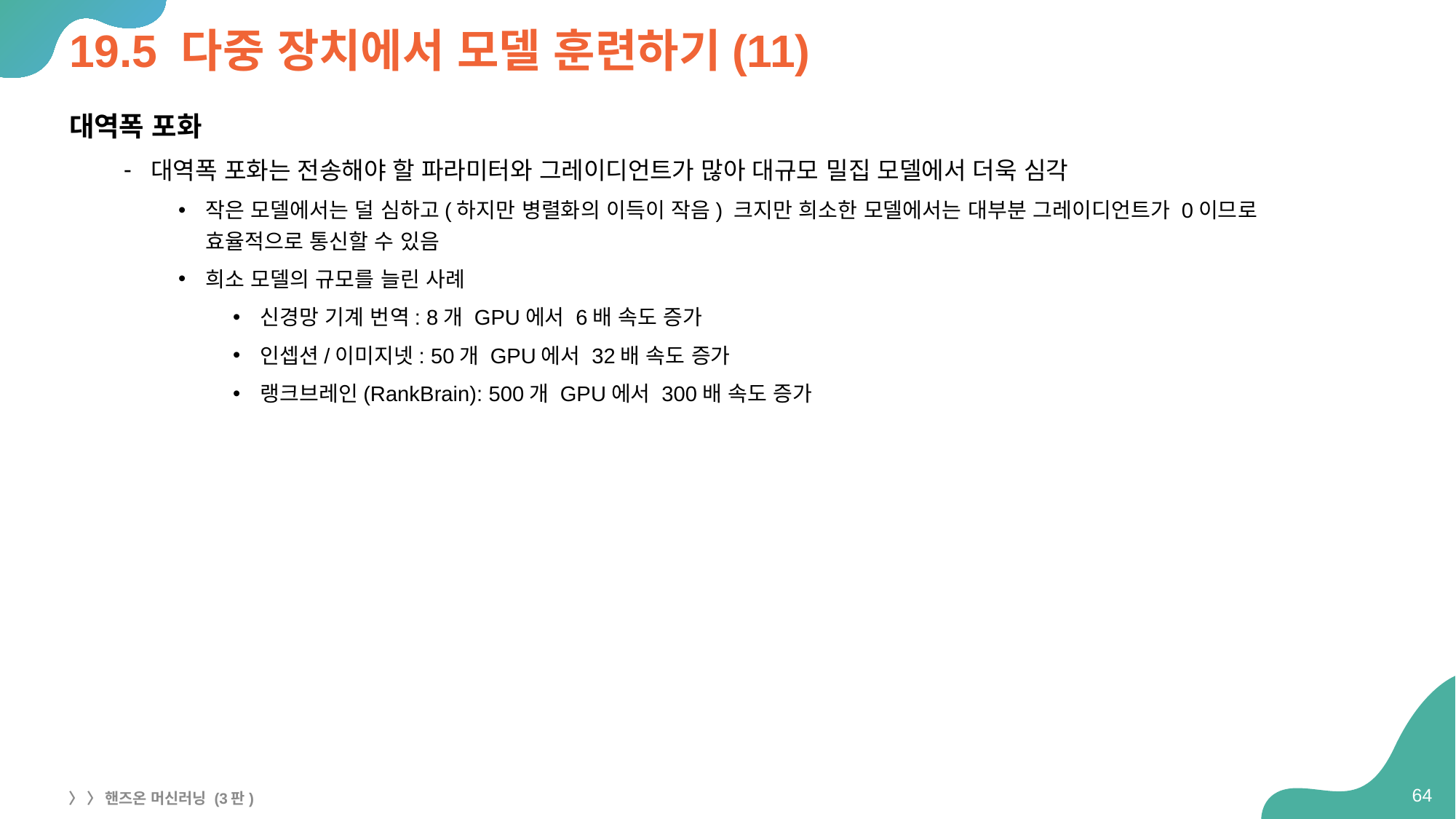

# 19.5 다중 장치에서 모델 훈련하기(11)
대역폭 포화
대역폭 포화는 전송해야 할 파라미터와 그레이디언트가 많아 대규모 밀집 모델에서 더욱 심각
작은 모델에서는 덜 심하고(하지만 병렬화의 이득이 작음) 크지만 희소한 모델에서는 대부분 그레이디언트가 0이므로
효율적으로 통신할 수 있음
희소 모델의 규모를 늘린 사례
신경망 기계 번역: 8개 GPU에서 6배 속도 증가
인셉션/이미지넷: 50개 GPU에서 32배 속도 증가
랭크브레인(RankBrain): 500개 GPU에서 300배 속도 증가

64
〉 〉 핸즈온 머신러닝 (3판)